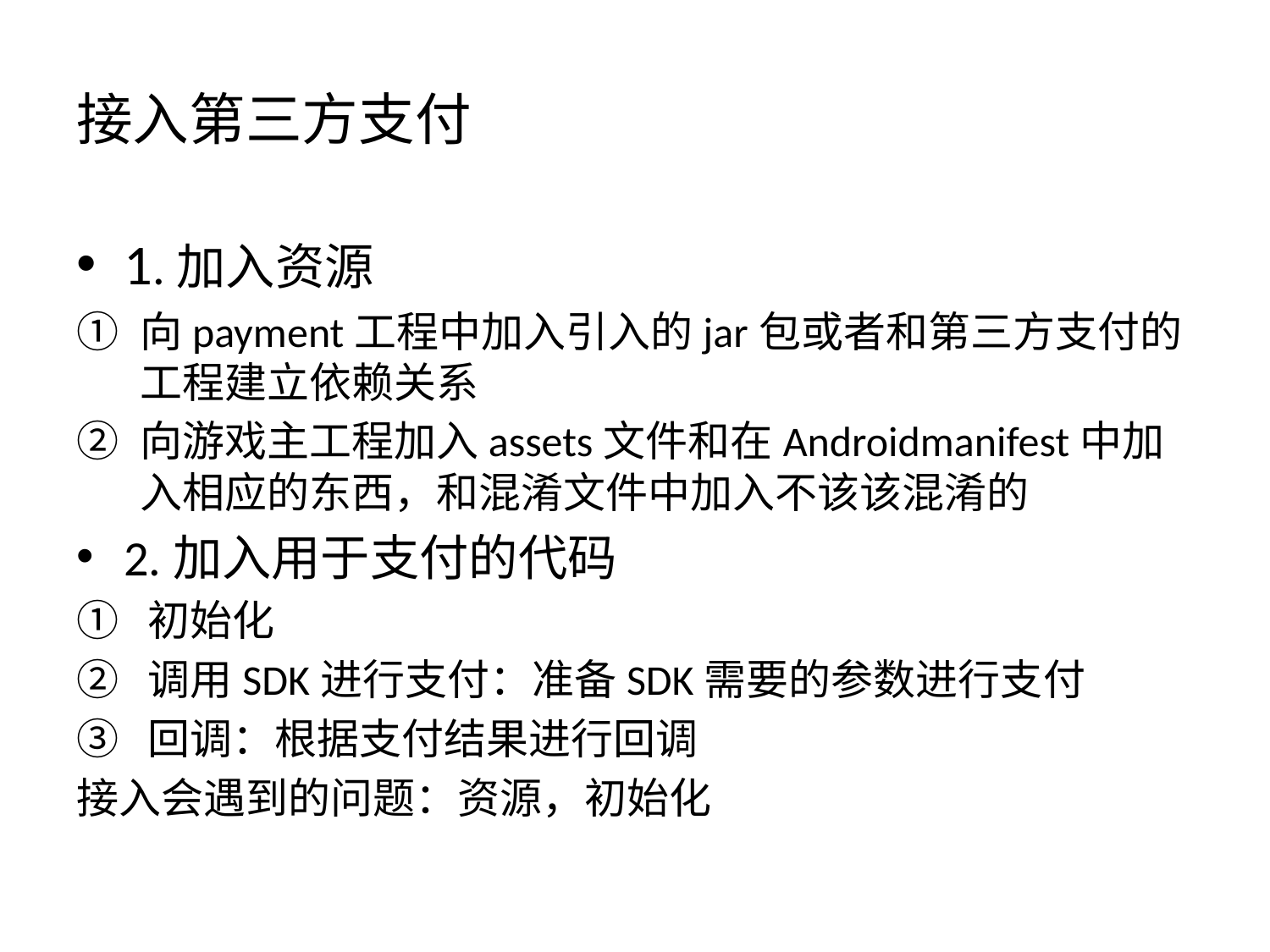

# 接入第三方支付
1.加入资源
向payment工程中加入引入的jar包或者和第三方支付的工程建立依赖关系
向游戏主工程加入assets文件和在Androidmanifest中加入相应的东西，和混淆文件中加入不该该混淆的
2.加入用于支付的代码
初始化
调用SDK进行支付：准备SDK需要的参数进行支付
回调：根据支付结果进行回调
接入会遇到的问题：资源，初始化